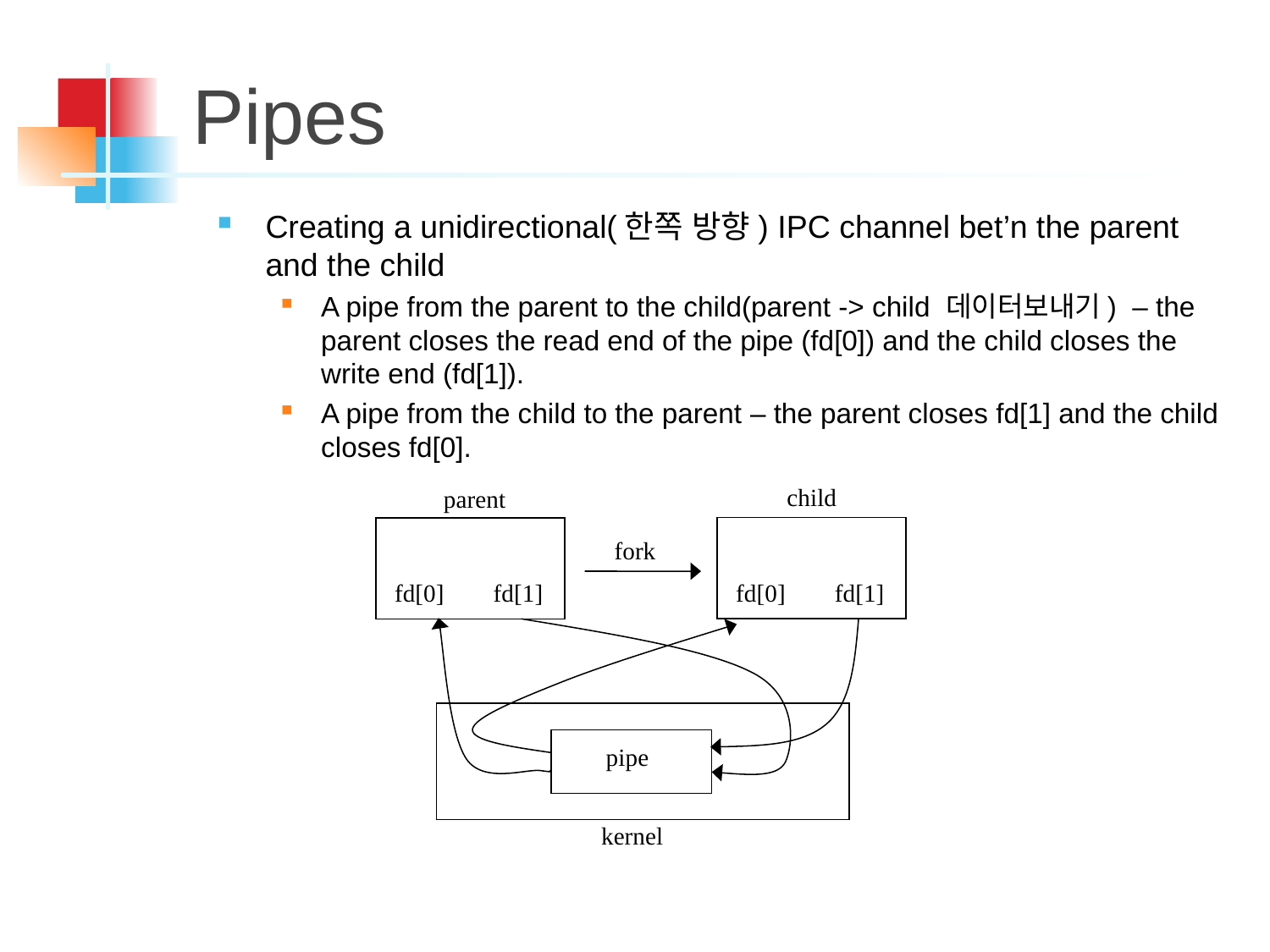

Pipes
Creating a unidirectional(한쪽 방향) IPC channel bet’n the parent and the child
A pipe from the parent to the child(parent -> child 데이터보내기)  – the parent closes the read end of the pipe (fd[0]) and the child closes the write end (fd[1]).
A pipe from the child to the parent – the parent closes fd[1] and the child closes fd[0].
child
parent

fork
fd[0]        fd[1]
fd[0]        fd[1]

pipe
kernel